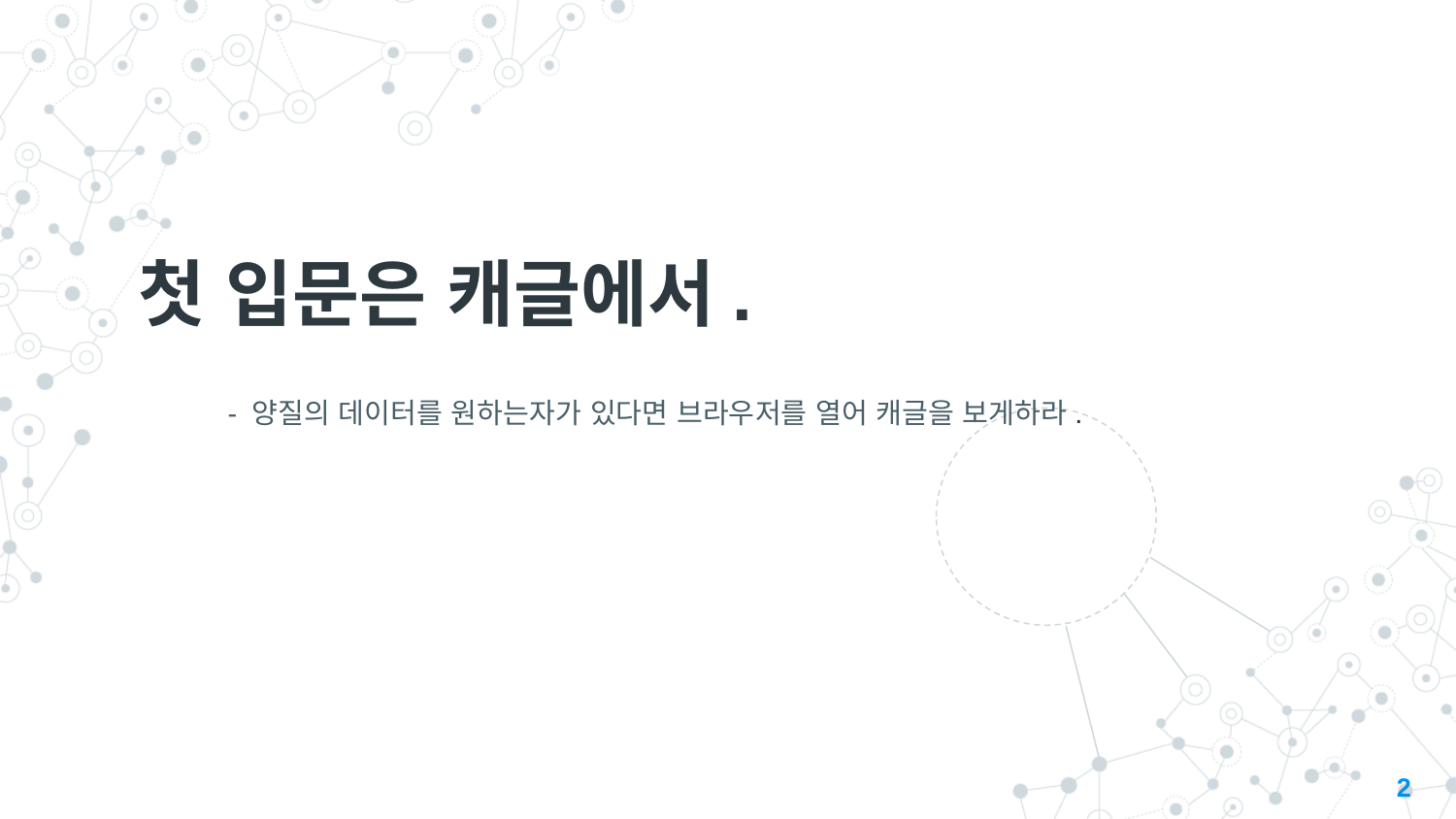

첫 입문은 캐글에서.
- 양질의 데이터를 원하는자가 있다면 브라우저를 열어 캐글을 보게하라.

2